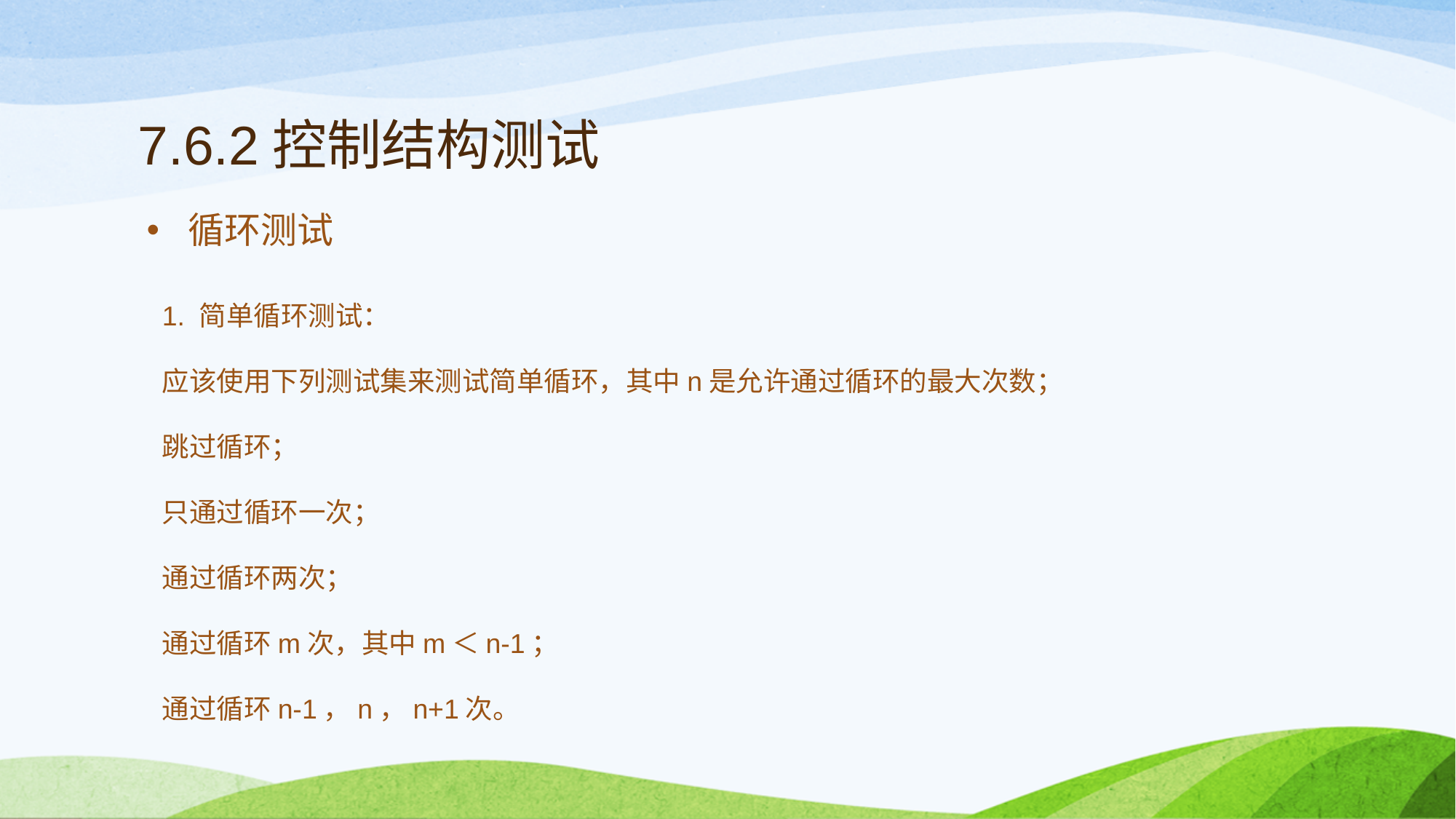

# 7.6.2控制结构测试
循环测试
1. 简单循环测试：

应该使用下列测试集来测试简单循环，其中n是允许通过循环的最大次数；

跳过循环；

只通过循环一次；

通过循环两次；

通过循环m次，其中m＜n-1；

通过循环n-1，n，n+1次。